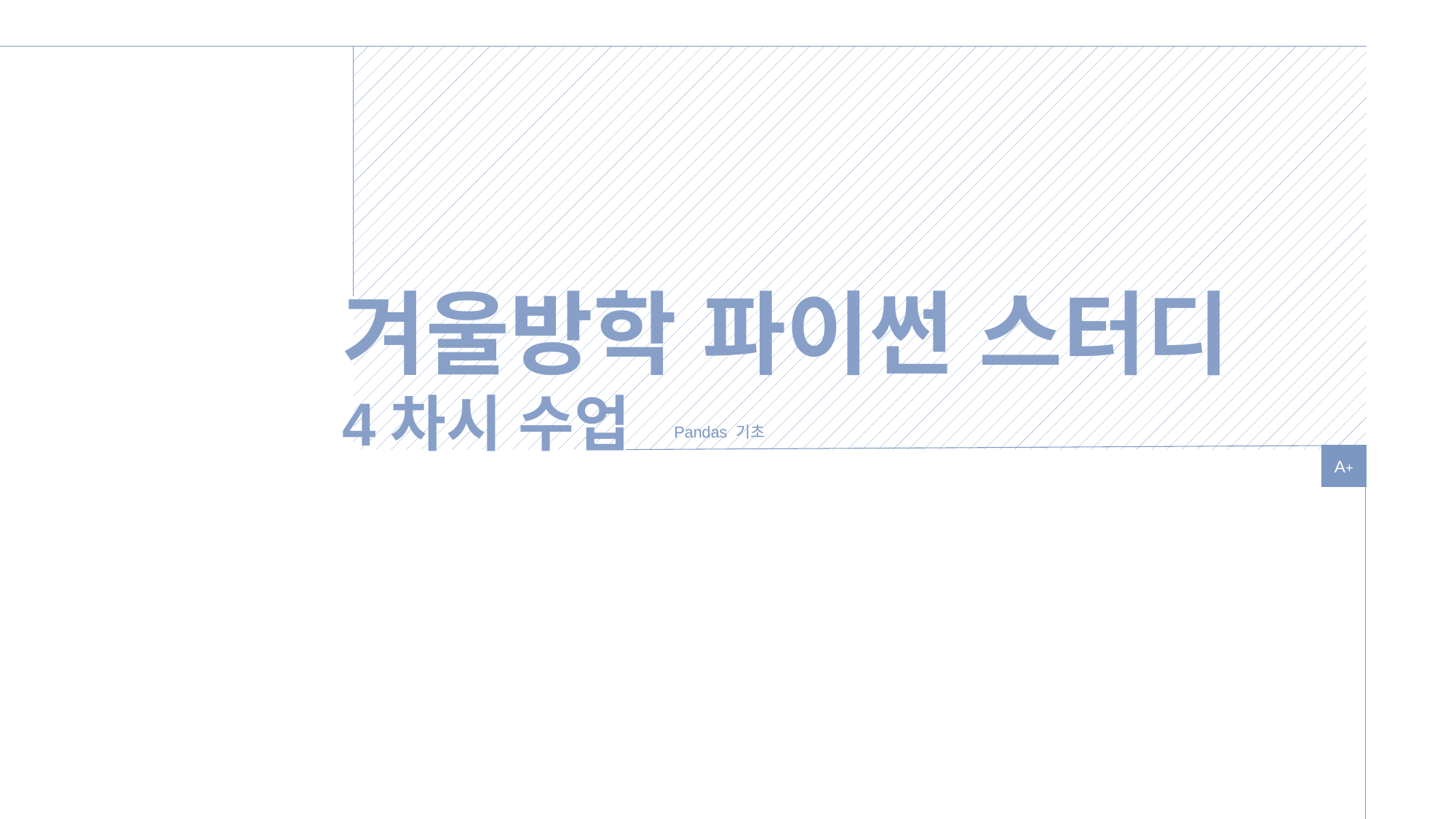

겨울방학 파이썬 스터디
4차시 수업
Pandas 기초
A+